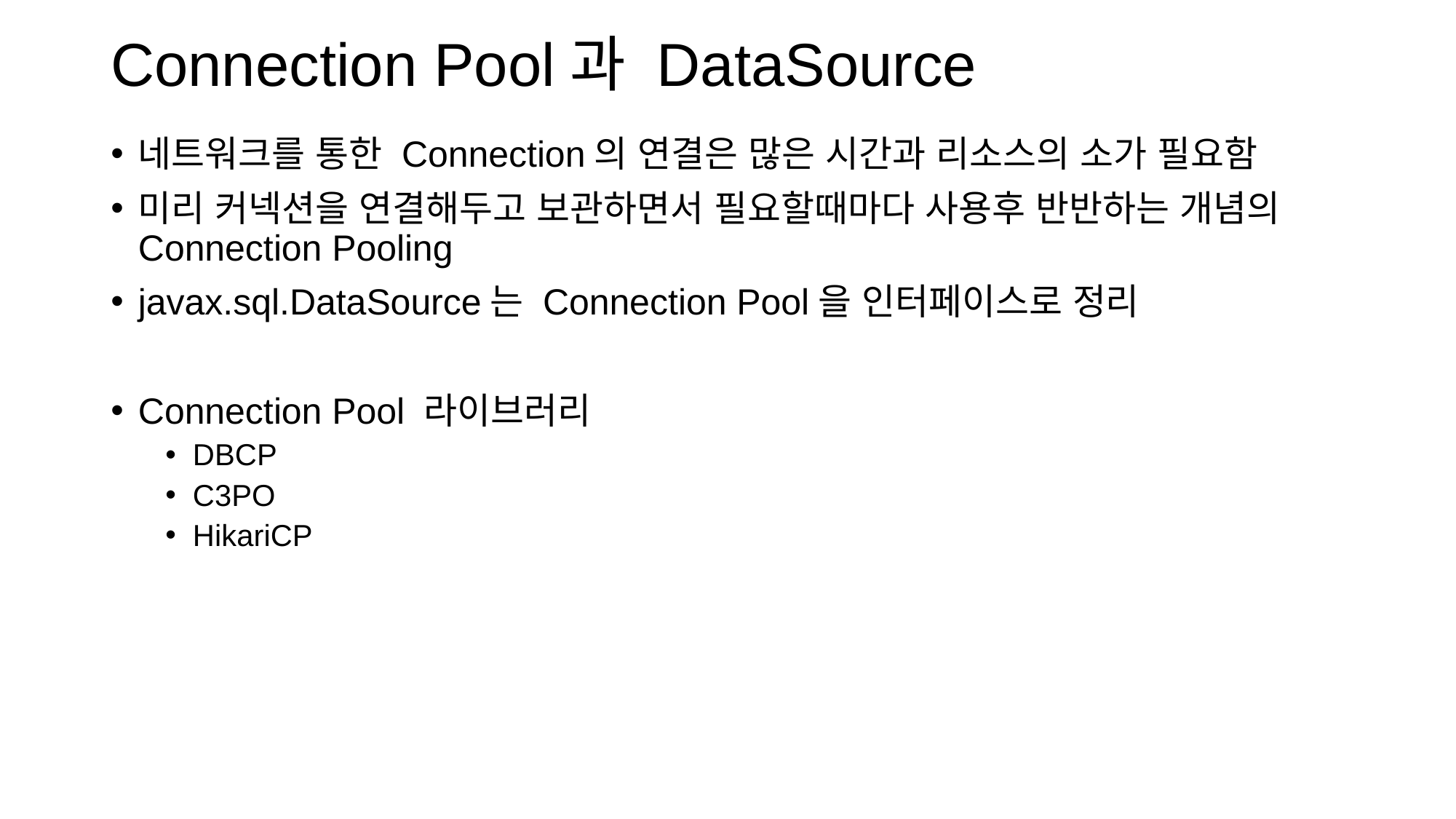

# Connection Pool과 DataSource
네트워크를 통한 Connection의 연결은 많은 시간과 리소스의 소가 필요함
미리 커넥션을 연결해두고 보관하면서 필요할때마다 사용후 반반하는 개념의 Connection Pooling
javax.sql.DataSource는 Connection Pool을 인터페이스로 정리

Connection Pool 라이브러리
DBCP
C3PO
HikariCP